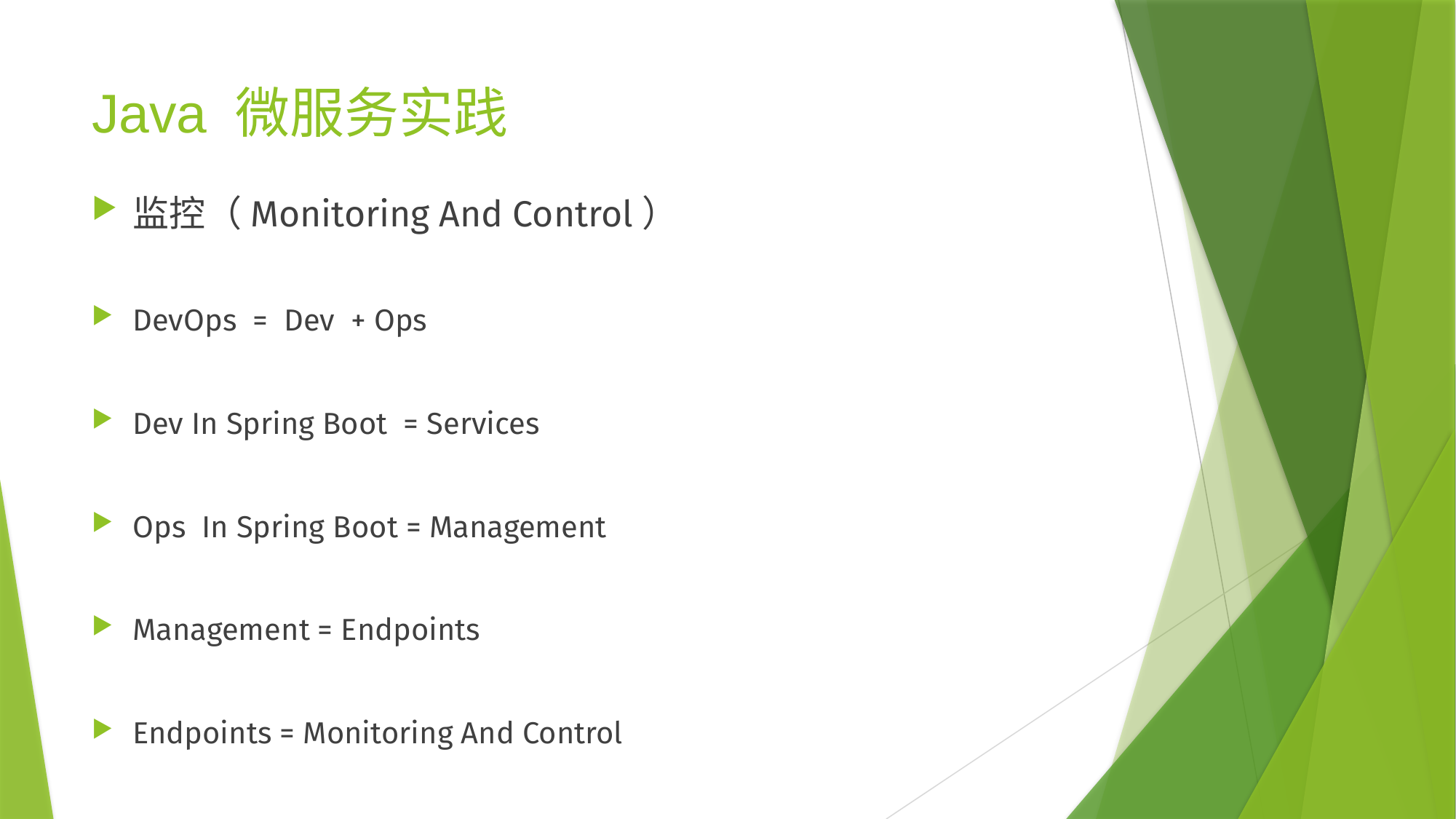

# Java 微服务实践
监控（Monitoring And Control）

DevOps  =  Dev  + Ops

Dev In Spring Boot  = Services

Ops  In Spring Boot = Management

Management = Endpoints

Endpoints = Monitoring And Control